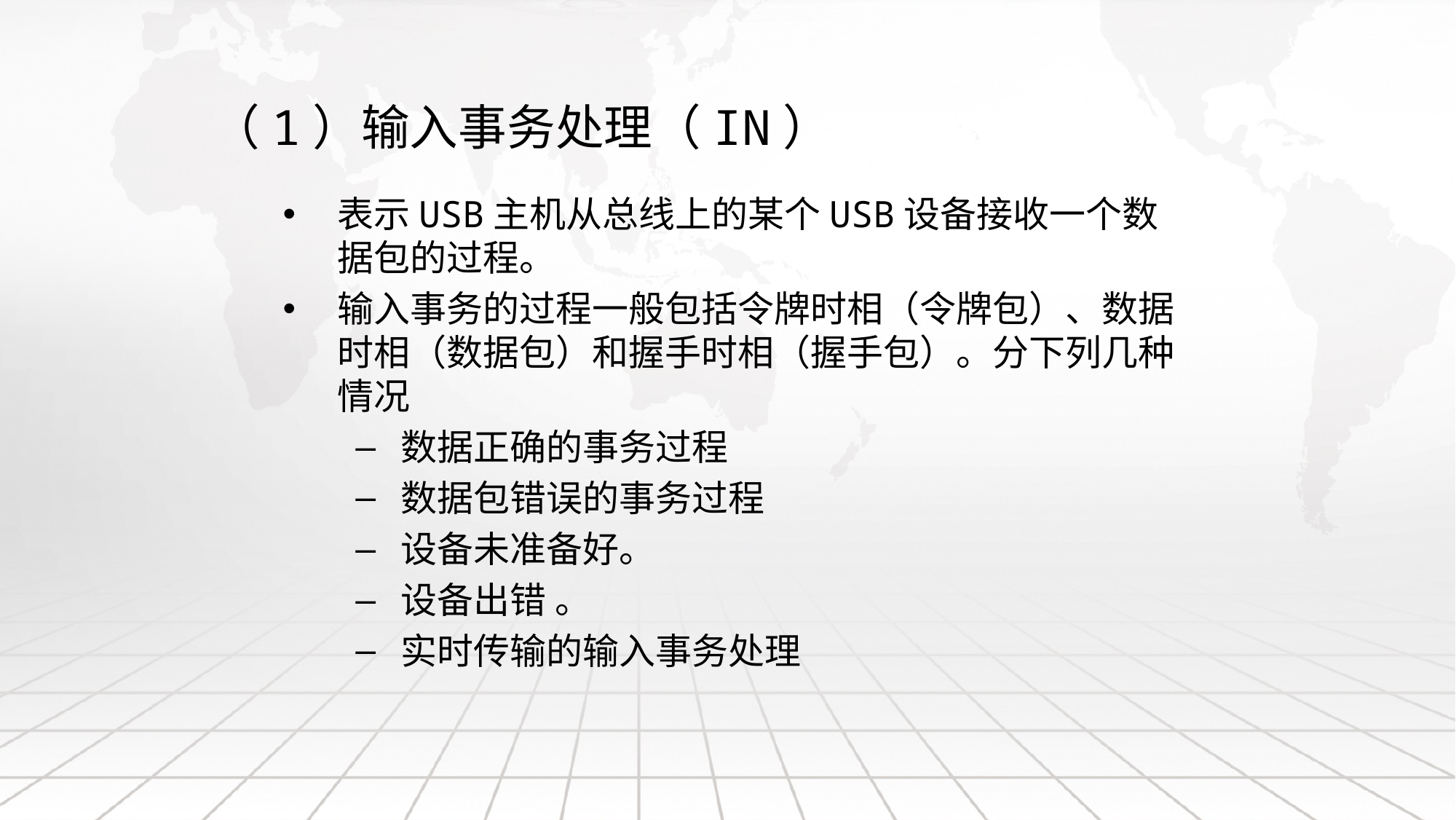

# （1）输入事务处理（IN）
表示USB主机从总线上的某个USB设备接收一个数据包的过程。
输入事务的过程一般包括令牌时相（令牌包）、数据时相（数据包）和握手时相（握手包）。分下列几种情况
数据正确的事务过程
数据包错误的事务过程
设备未准备好。
设备出错 。
实时传输的输入事务处理